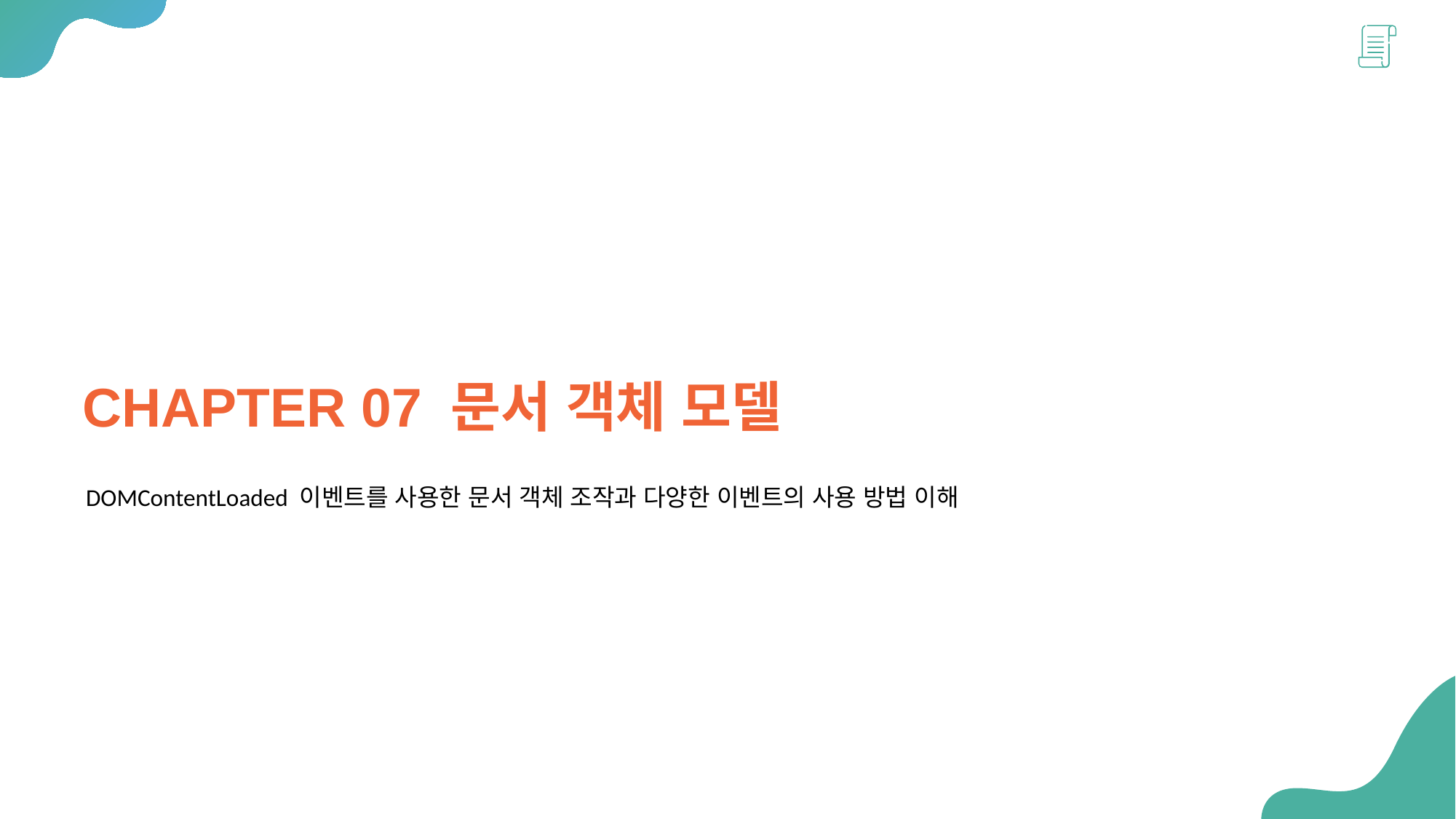

CHAPTER 07 문서 객체 모델
DOMContentLoaded 이벤트를 사용한 문서 객체 조작과 다양한 이벤트의 사용 방법 이해